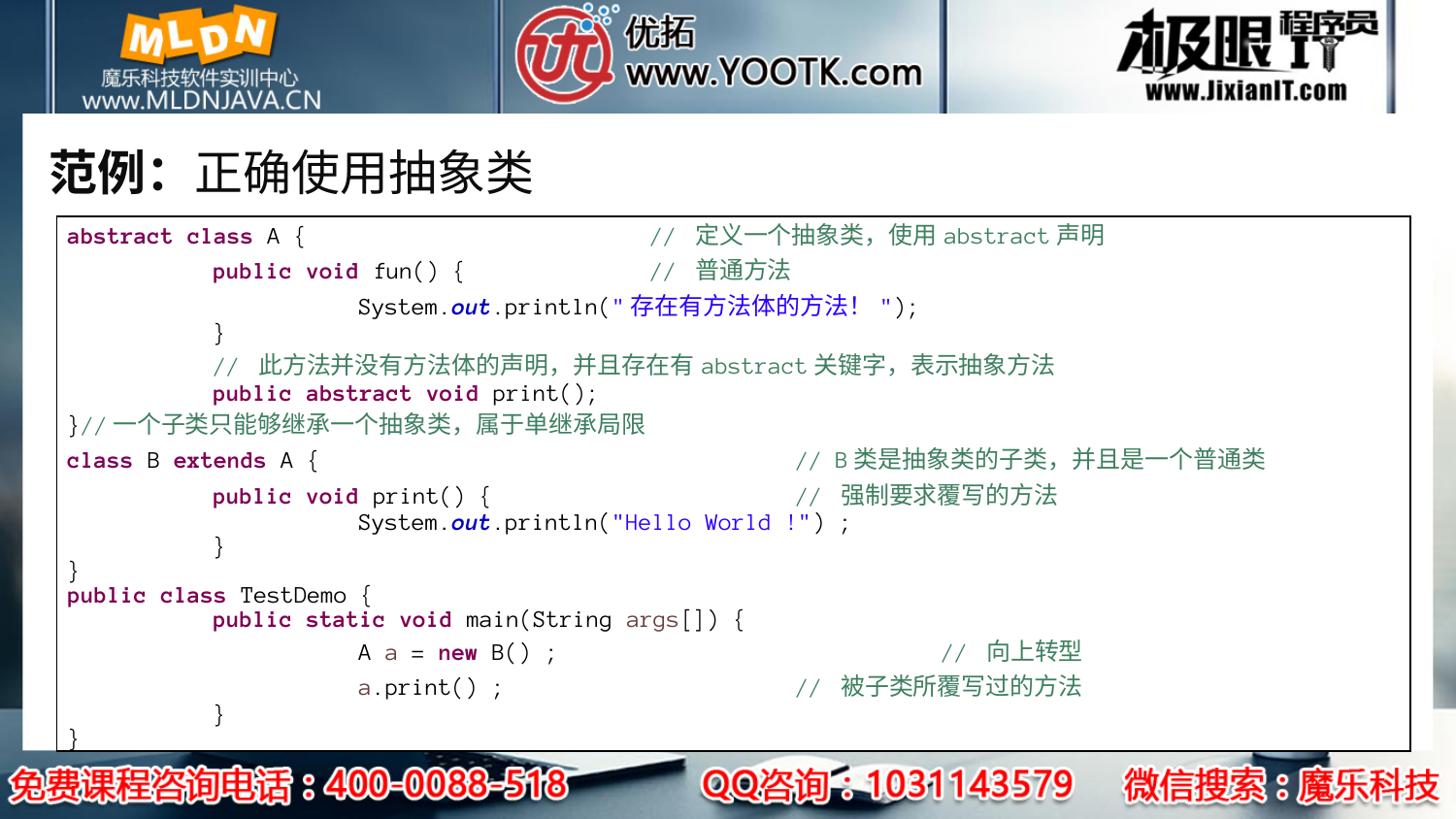

# 范例：正确使用抽象类
| abstract class A { // 定义一个抽象类，使用abstract声明 public void fun() { // 普通方法 System.out.println("存在有方法体的方法！"); } // 此方法并没有方法体的声明，并且存在有abstract关键字，表示抽象方法 public abstract void print(); }//一个子类只能够继承一个抽象类，属于单继承局限 class B extends A { // B类是抽象类的子类，并且是一个普通类 public void print() { // 强制要求覆写的方法 System.out.println("Hello World !") ; } } public class TestDemo { public static void main(String args[]) { A a = new B() ; // 向上转型 a.print() ; // 被子类所覆写过的方法 } } |
| --- |